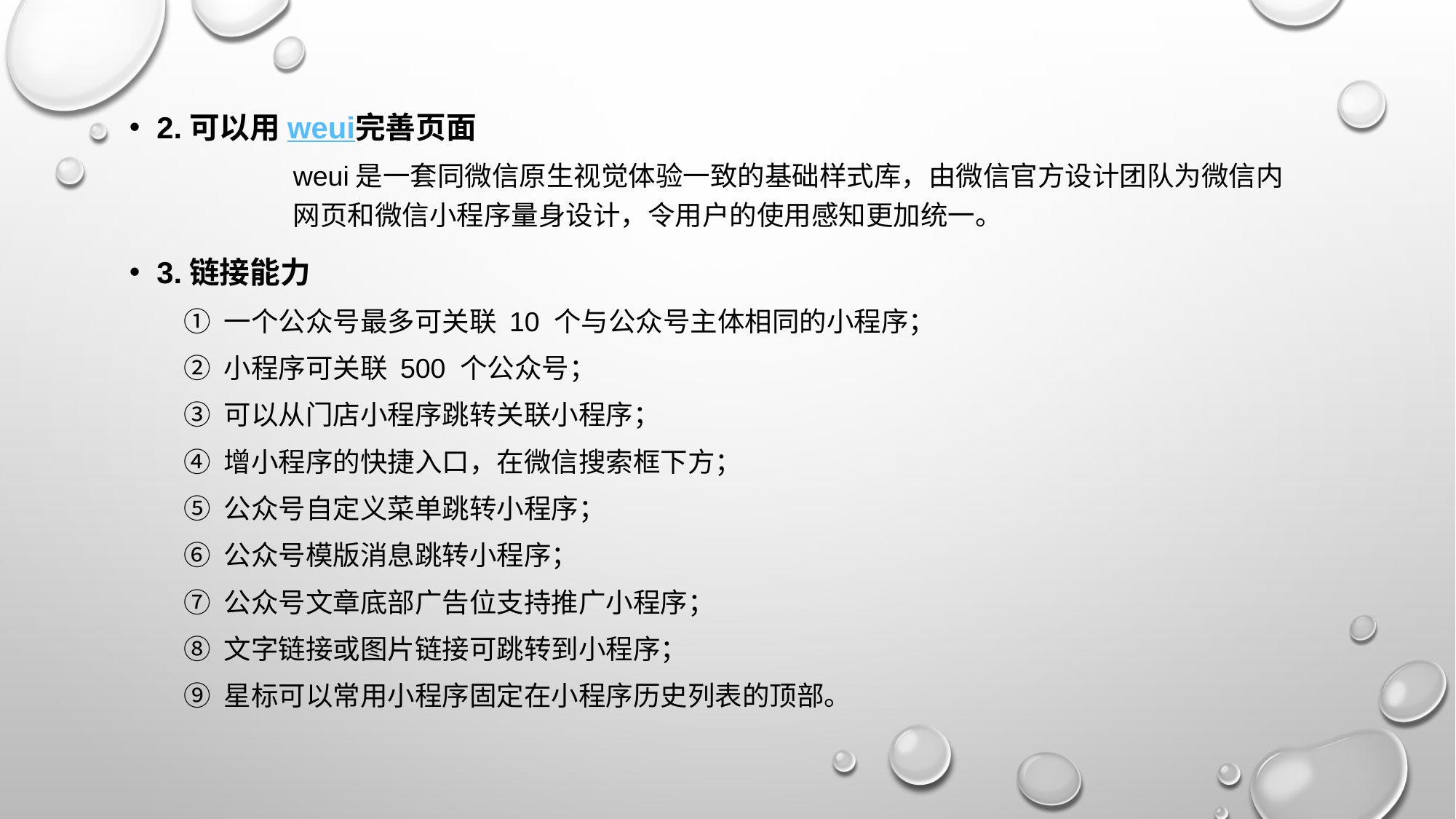

2.可以用weui完善页面
	weui是一套同微信原生视觉体验一致的基础样式库，由微信官方设计团队为微信内	网页和微信小程序量身设计，令用户的使用感知更加统一。
3.链接能力
① 一个公众号最多可关联 10 个与公众号主体相同的小程序；
② 小程序可关联 500 个公众号；
③ 可以从门店小程序跳转关联小程序；
④ 增小程序的快捷入口，在微信搜索框下方；
⑤ 公众号自定义菜单跳转小程序；
⑥ 公众号模版消息跳转小程序；
⑦ 公众号文章底部广告位支持推广小程序；
⑧ 文字链接或图片链接可跳转到小程序；
⑨ 星标可以常用小程序固定在小程序历史列表的顶部。